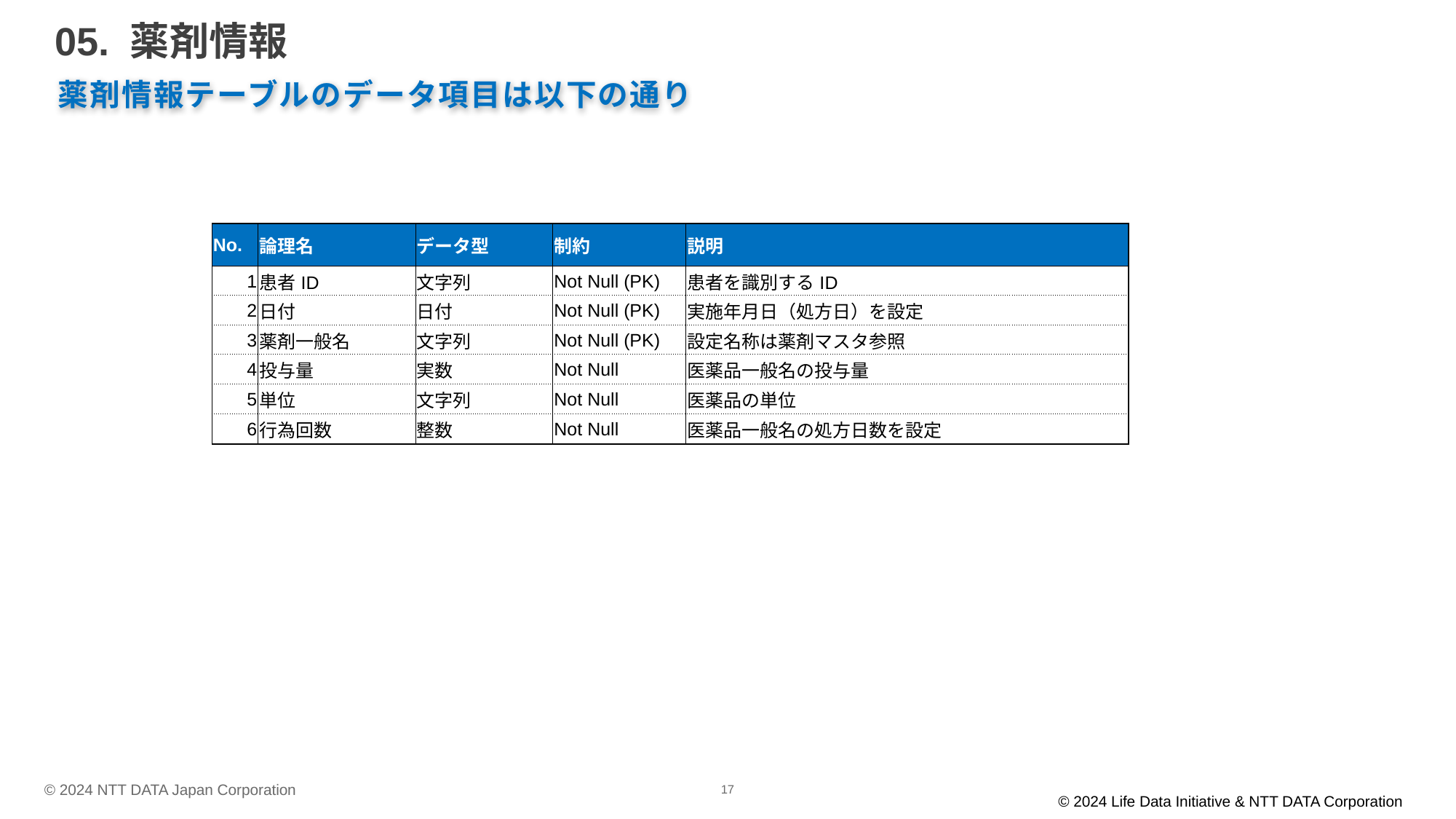

# 05. 薬剤情報
薬剤情報テーブルのデータ項目は以下の通り
| No. | 論理名 | データ型 | 制約 | 説明 |
| --- | --- | --- | --- | --- |
| 1 | 患者ID | 文字列 | Not Null (PK) | 患者を識別するID |
| 2 | 日付 | 日付 | Not Null (PK) | 実施年月日（処方日）を設定 |
| 3 | 薬剤一般名 | 文字列 | Not Null (PK) | 設定名称は薬剤マスタ参照 |
| 4 | 投与量 | 実数 | Not Null | 医薬品一般名の投与量 |
| 5 | 単位 | 文字列 | Not Null | 医薬品の単位 |
| 6 | 行為回数 | 整数 | Not Null | 医薬品一般名の処方日数を設定 |